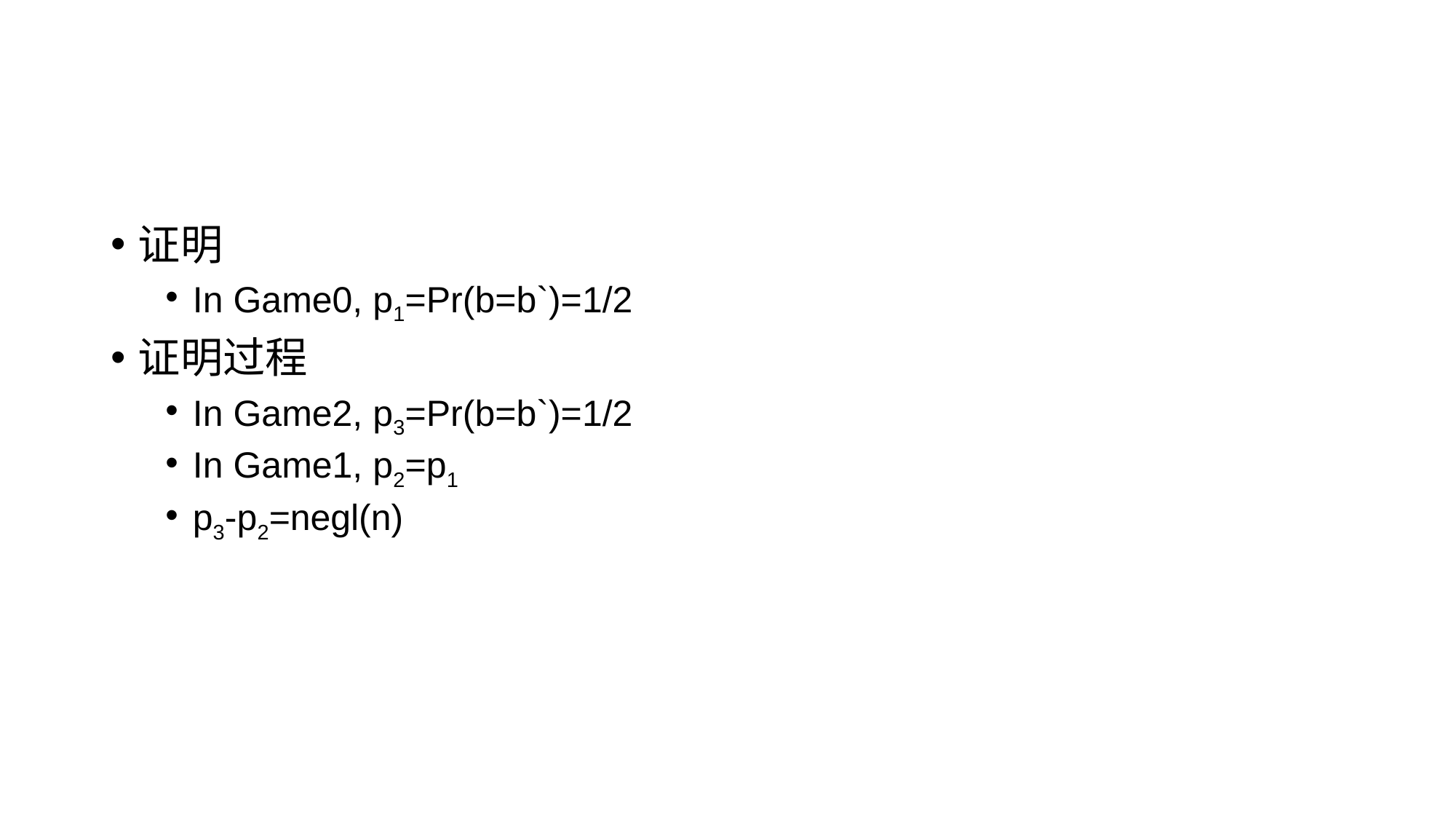

#
证明
In Game0, p1=Pr(b=b`)=1/2
证明过程
In Game2, p3=Pr(b=b`)=1/2
In Game1, p2=p1
p3-p2=negl(n)